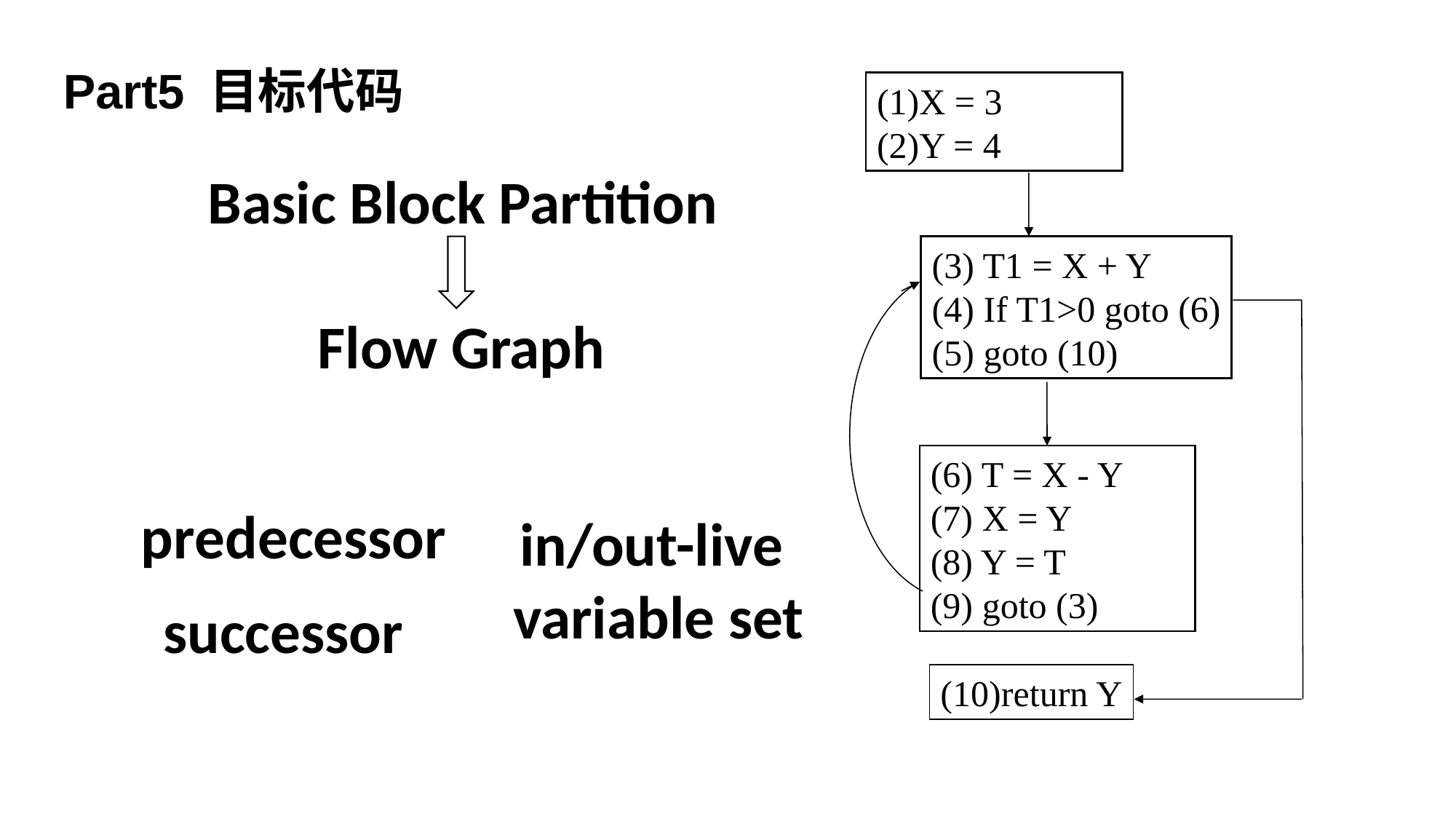

Part5 目标代码
(1)X = 3
(2)Y = 4

(3) T1 = X + Y
(4) If T1>0 goto (6)
(5) goto (10)

(10)return Y

(6) T = X - Y
(7) X = Y
(8) Y = T
(9) goto (3)
 Basic Block Partition

 Flow Graph
predecessor
in/out-live
variable set
 successor